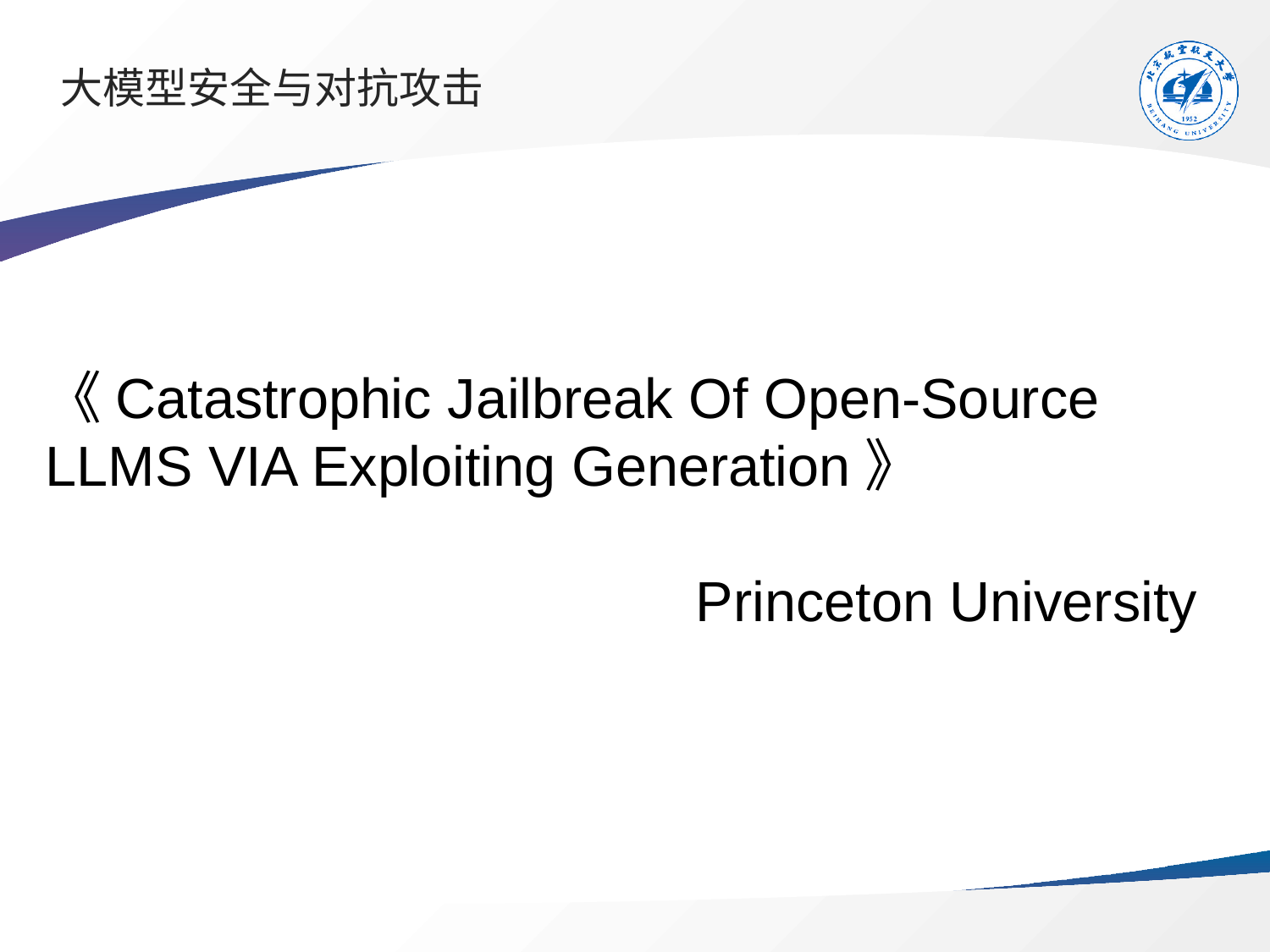

# 大模型安全与对抗攻击
《Catastrophic Jailbreak Of Open-Source LLMS VIA Exploiting Generation》

Princeton University